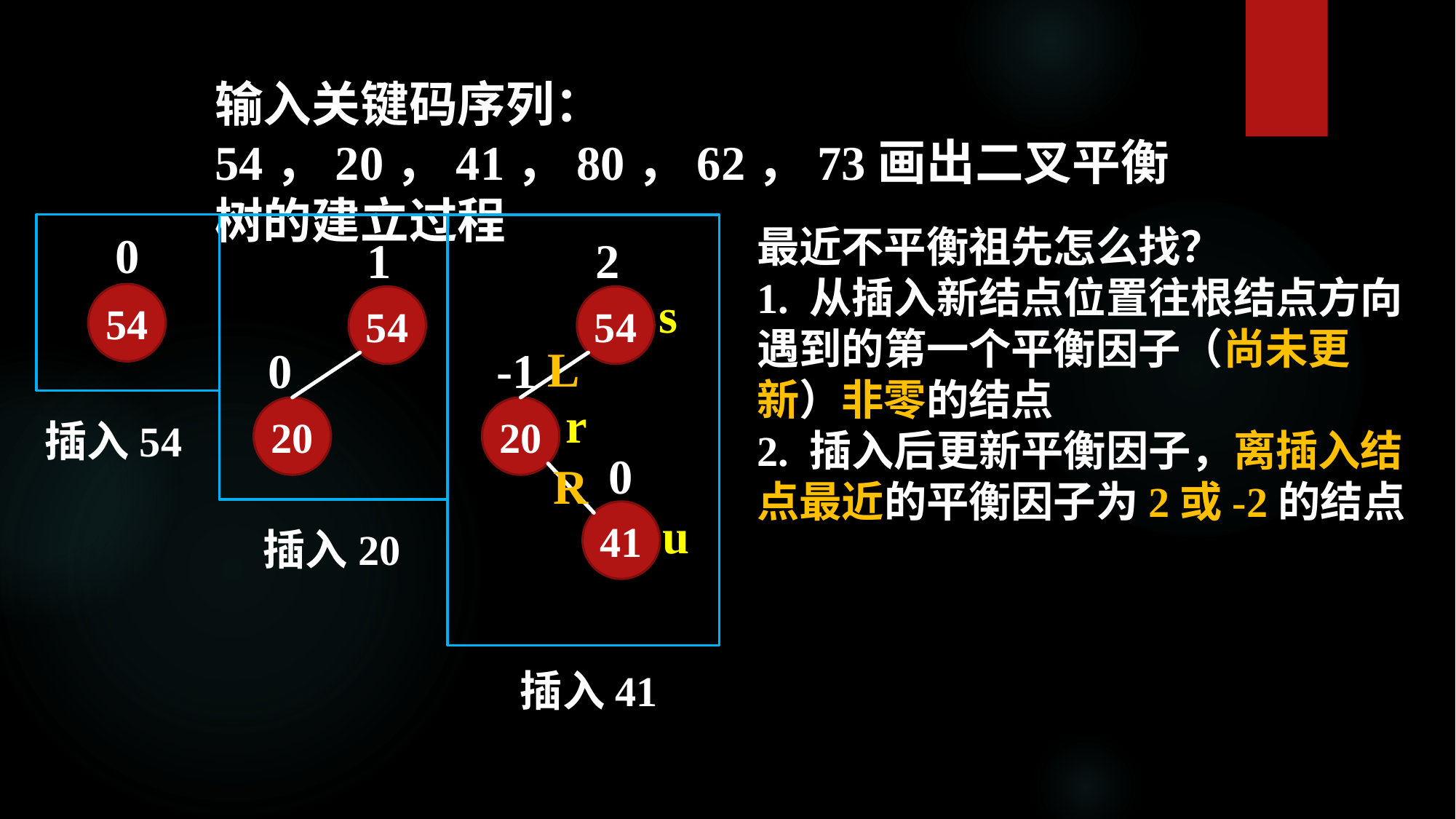

输入关键码序列：54，20，41，80，62，73画出二叉平衡树的建立过程

0
54
插入54

1
54
0
20
插入20

2
54
-1
20
s
L
r
0
R
u
41
插入41
最近不平衡祖先怎么找？
1. 从插入新结点位置往根结点方向遇到的第一个平衡因子（尚未更新）非零的结点
2. 插入后更新平衡因子，离插入结点最近的平衡因子为2或-2的结点